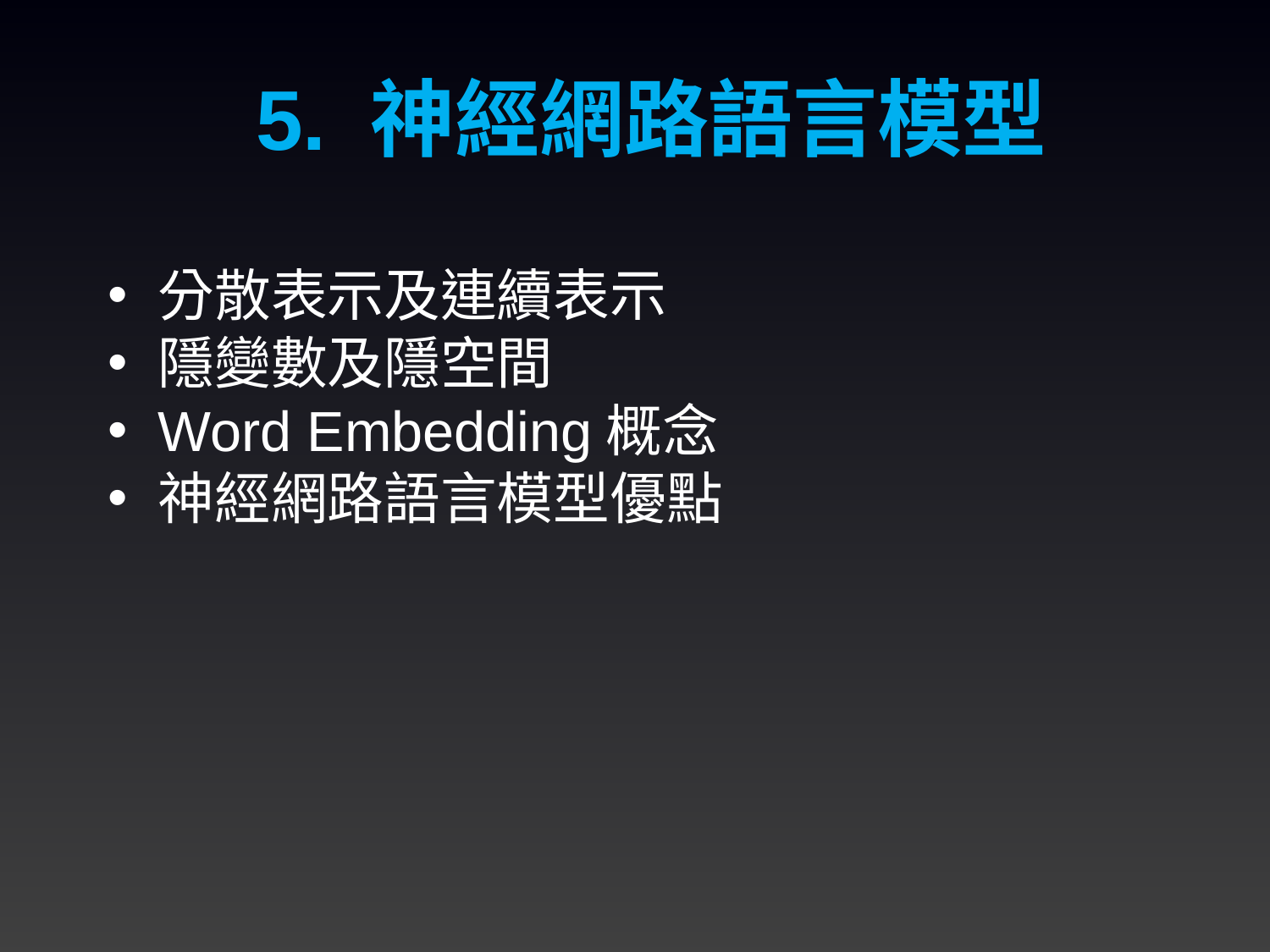

5. 神經網路語言模型
分散表示及連續表示
隱變數及隱空間
Word Embedding概念
神經網路語言模型優點